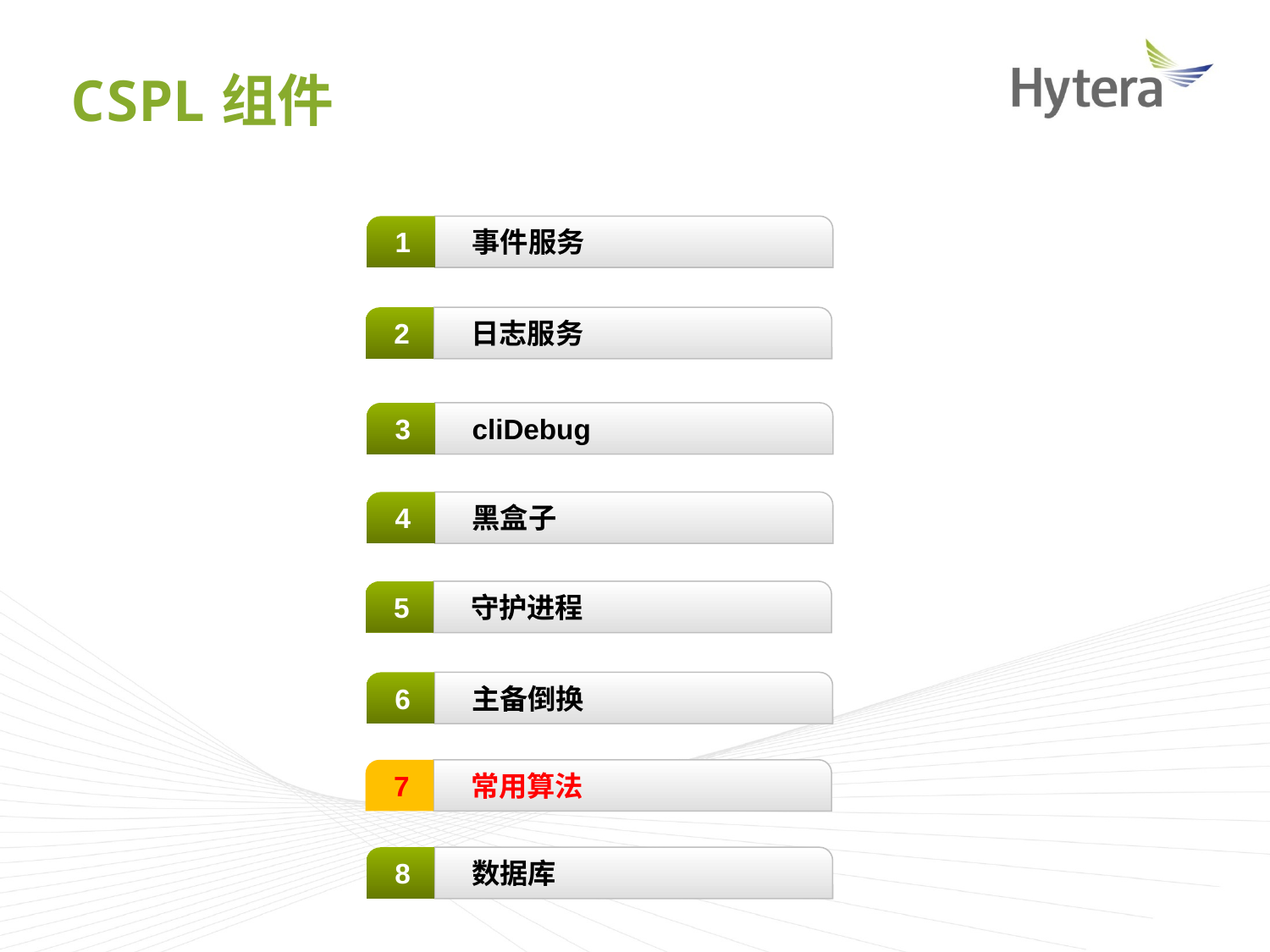

CSPL组件
1
事件服务
2
日志服务
3
cliDebug
4
黑盒子
5
守护进程
6
主备倒换
7
常用算法
8
数据库